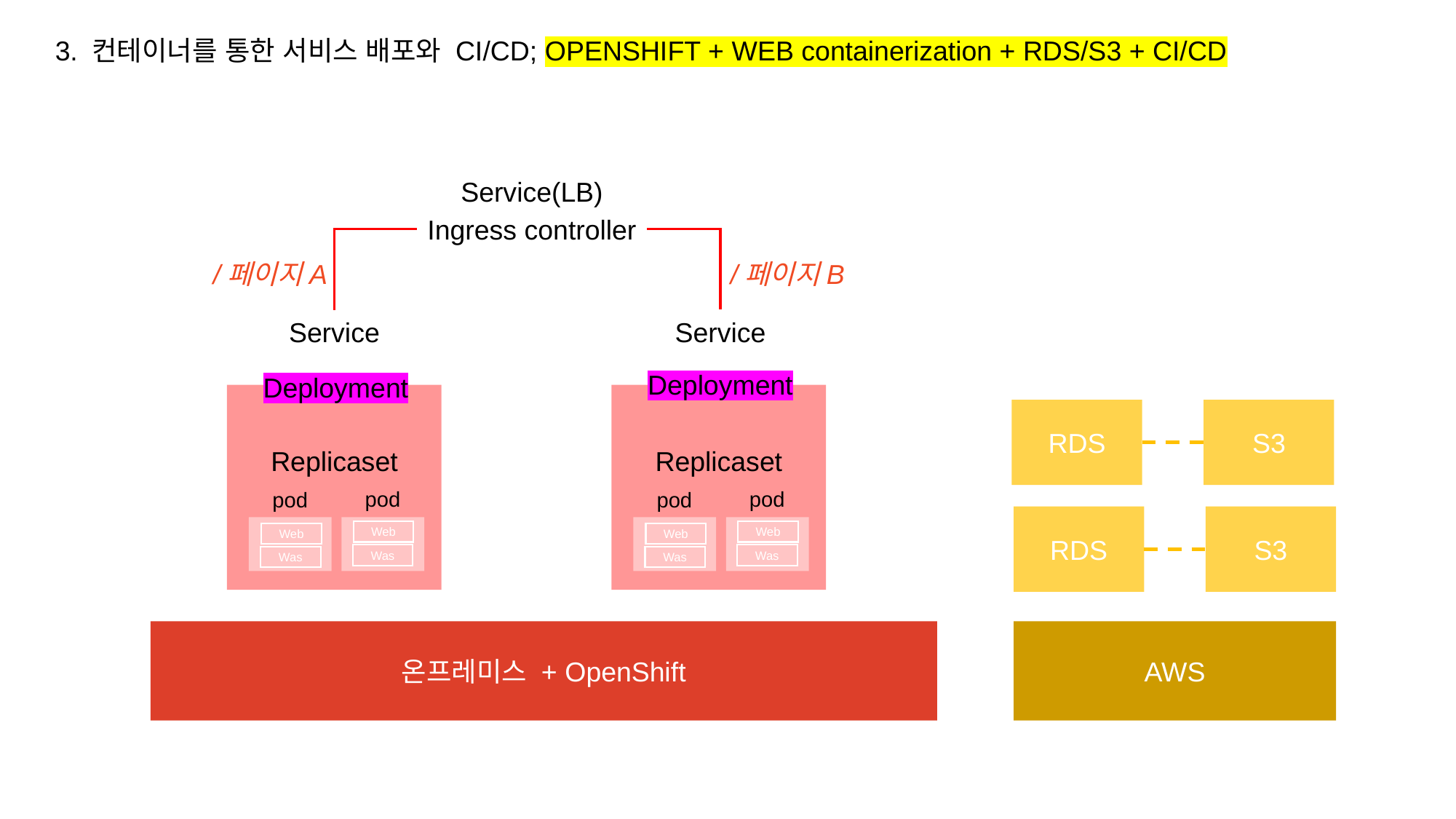

3. 컨테이너를 통한 서비스 배포와 CI/CD; OPENSHIFT + WEB containerization + RDS/S3 + CI/CD
Service(LB)
Ingress controller
/페이지A
/페이지B
Service
Service
Deployment
Deployment

RDS
S3
Replicaset
Replicaset
pod
pod
pod
pod
RDS
S3

Web
Web
Web
Web
Was
Was
Was
Was
온프레미스 + OpenShift
AWS